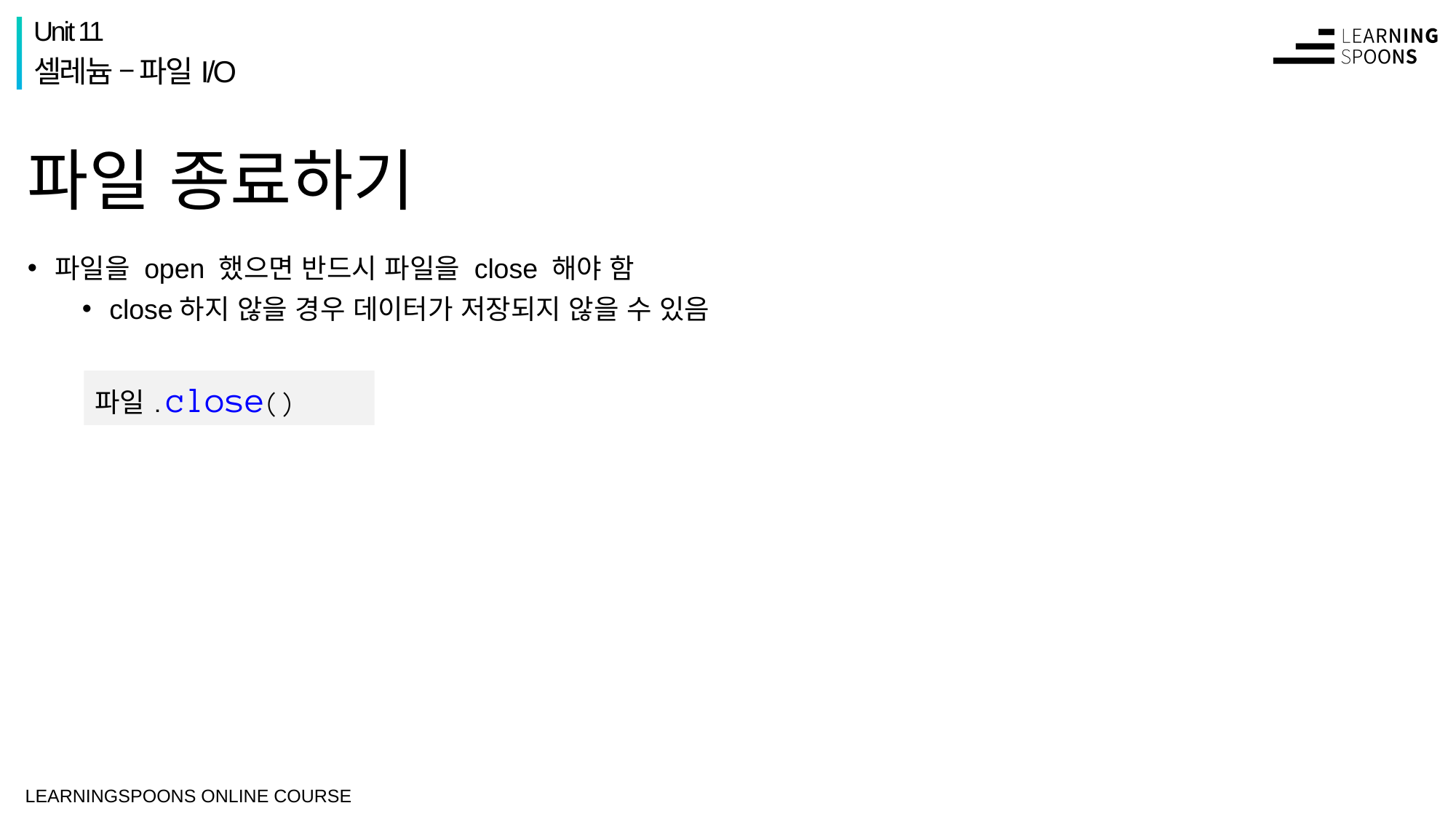

Unit 11
셀레늄 – 파일I/O
# 파일 종료하기
파일을 open 했으면 반드시 파일을 close 해야 함
close하지 않을 경우 데이터가 저장되지 않을 수 있음

파일.close()